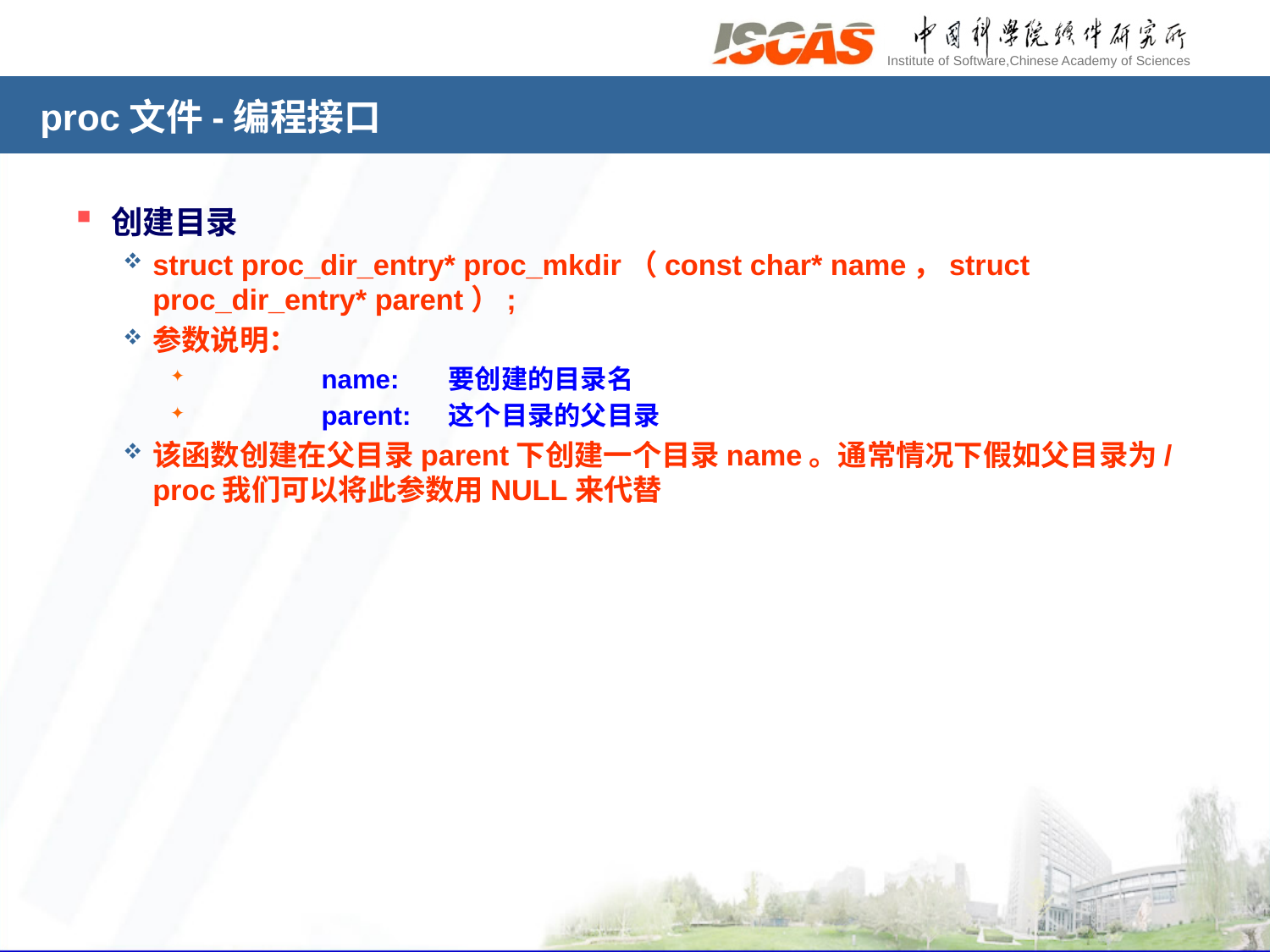

# proc文件-编程接口
创建目录
struct proc_dir_entry* proc_mkdir（const char* name，struct proc_dir_entry* parent）;
参数说明：
	name:	要创建的目录名
	parent:	这个目录的父目录
该函数创建在父目录parent下创建一个目录name。通常情况下假如父目录为/proc我们可以将此参数用NULL来代替